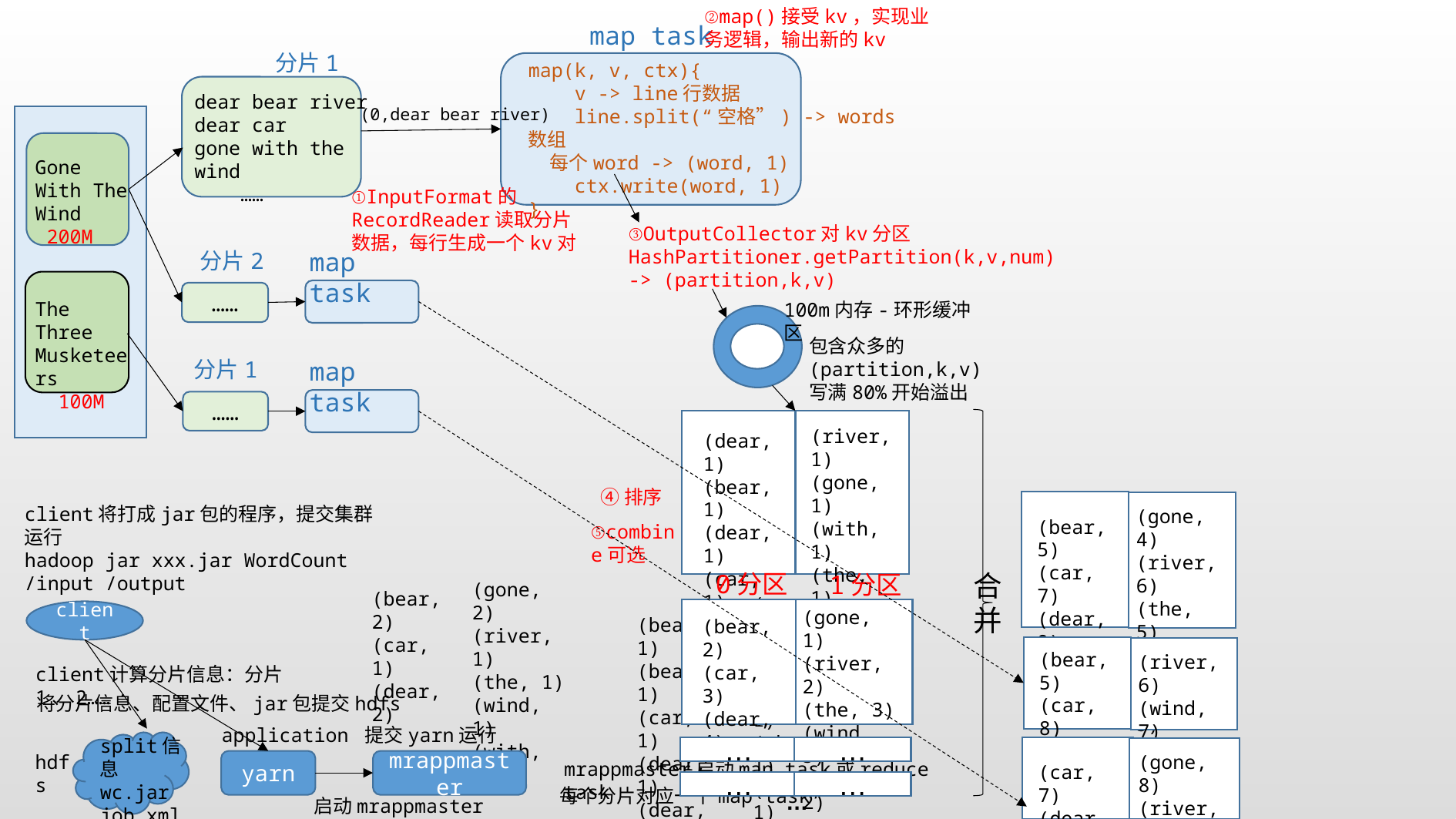

②map()接受kv，实现业务逻辑，输出新的kv
map task
分片1
map(k, v, ctx){
    v -> line行数据
    line.split(“空格”) -> words数组
    每个word -> (word, 1)
    ctx.write(word, 1)
}

dear bear river
dear car
gone with the wind
    ……
(0,dear bear river)

Gone With The Wind
 200M
①InputFormat的RecordReader读取分片数据，每行生成一个kv对
③OutputCollector对kv分区
HashPartitioner.getPartition(k,v,num) -> (partition,k,v)
map task
分片2

……
The Three Musketeers
  100M
100m内存-环形缓冲区

包含众多的(partition,k,v)
写满80%开始溢出
map task
分片1

……
合并

(river, 1)
(gone, 1)
(with, 1)
(the, 1)
(wind, 1)
(gone, 1)
(dear, 1)
(bear, 1)
(dear, 1)
(car, 1)
(bear, 1)
④排序

client将打成jar包的程序，提交集群运行
hadoop jar xxx.jar WordCount /input /output

(gone, 4)
(river, 6)
(the, 5)
(wind, 8)
(with, 5)
(bear, 5)
(car, 7)
(dear, 9)
⑤combine可选
0分区
1分区
(gone, 2)
(river, 1)
(the, 1)
(wind, 1)
(with, 1)

(bear, 2) (car, 1)
(dear, 2)
(gone, 1)
(gone, 1)
(river, 1)
(the, 1)
(wind, 1)
(with, 1)

(gone, 1)
(river, 2)
(the, 3)
(wind, 5)
(with, 2)
client
(bear, 1)
(bear, 1)
(car, 1)
(dear, 1)
(dear, 1)
(bear, 2) (car, 3)
(dear, 4)

(bear, 5)
(car, 8)
(dear, 3)
(river, 6)
(wind, 7)
(with, 3)
client计算分片信息：分片1、2……
将分片信息、配置文件、jar包提交hdfs

application 提交yarn运行
split信息
wc.jar
job.xml

…
…

hdfs
(gone, 8)
(river, 7)
(the, 9)
yarn
mrappmaster
mrappmaster启动map task或reduce task
(car, 7)
(dear, 9)
…
…
每个分片对应一个map task
…
启动mrappmaster